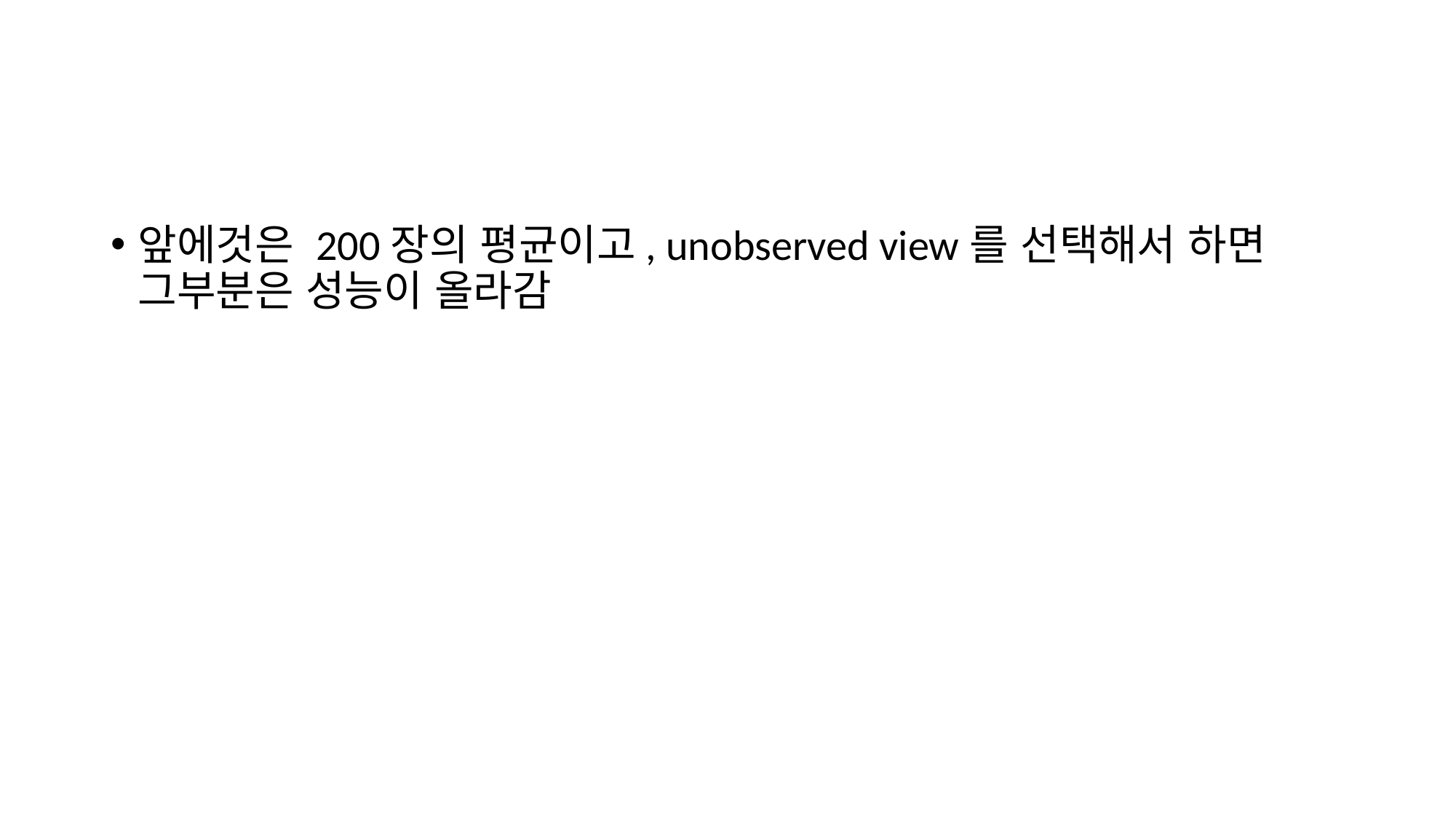

#
앞에것은 200장의 평균이고, unobserved view를 선택해서 하면 그부분은 성능이 올라감